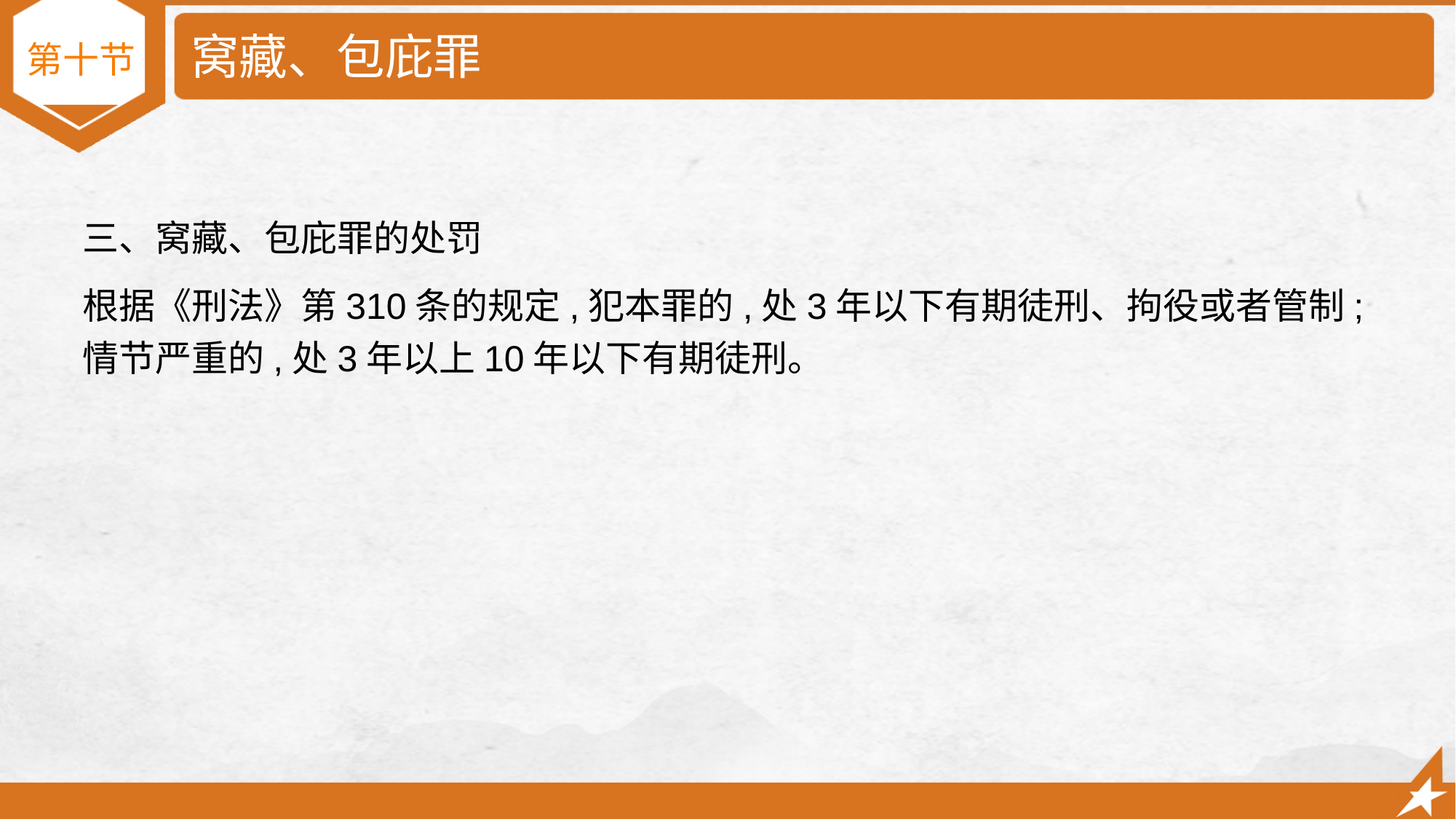

# 窝藏、包庇罪
第十节

三、窝藏、包庇罪的处罚
根据《刑法》第310条的规定,犯本罪的,处3年以下有期徒刑、拘役或者管制;情节严重的,处3年以上10年以下有期徒刑。